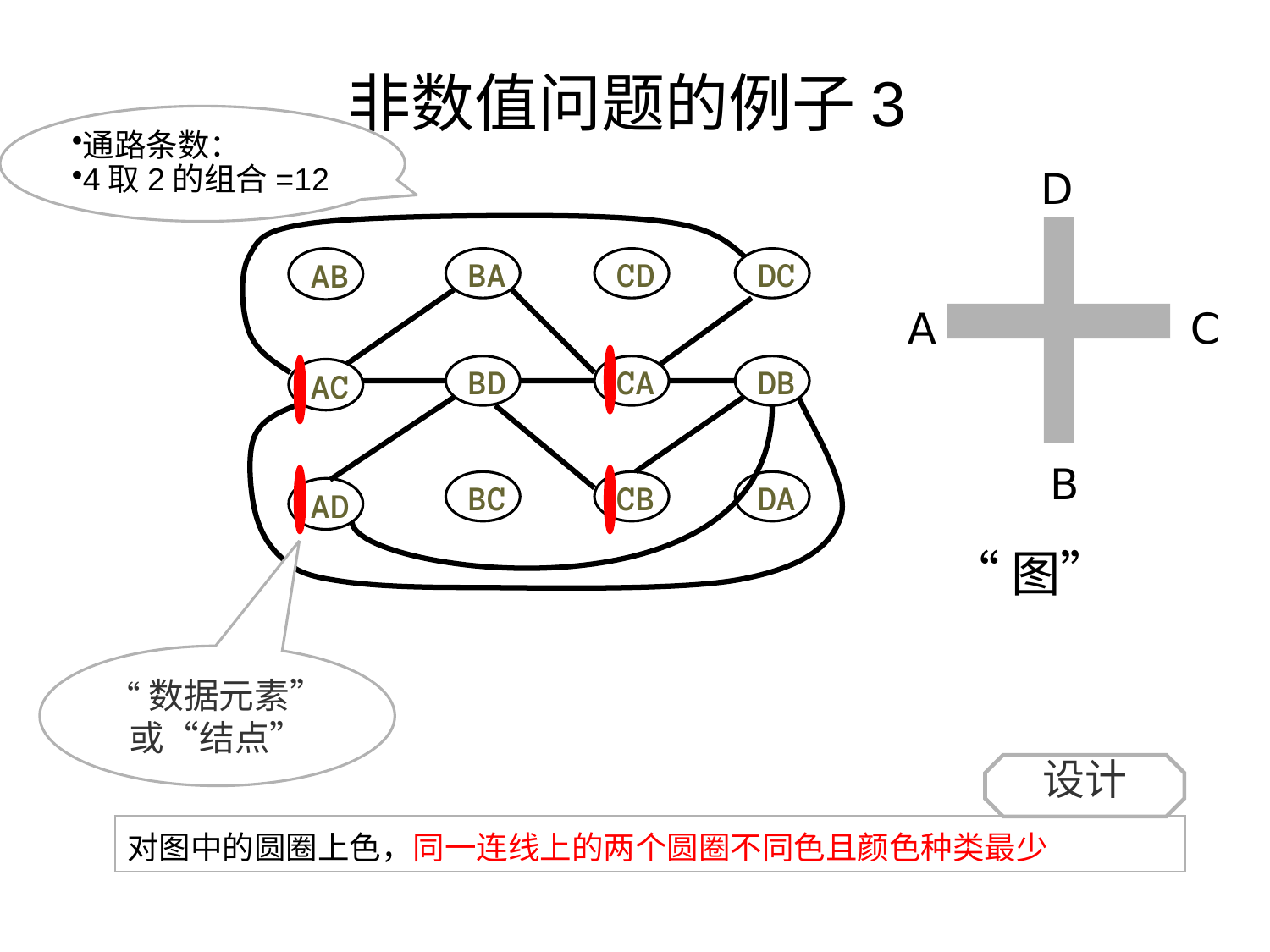

非数值问题的例子3
通路条数：
4取2的组合=12
D

A
C

B

AB
AC
AD
BA
BD
BC
CD
CA
CB
DC
DB
DA

“图”
“数据元素”或“结点”
设计
| 对图中的圆圈上色，同一连线上的两个圆圈不同色且颜色种类最少 |
| --- |
42